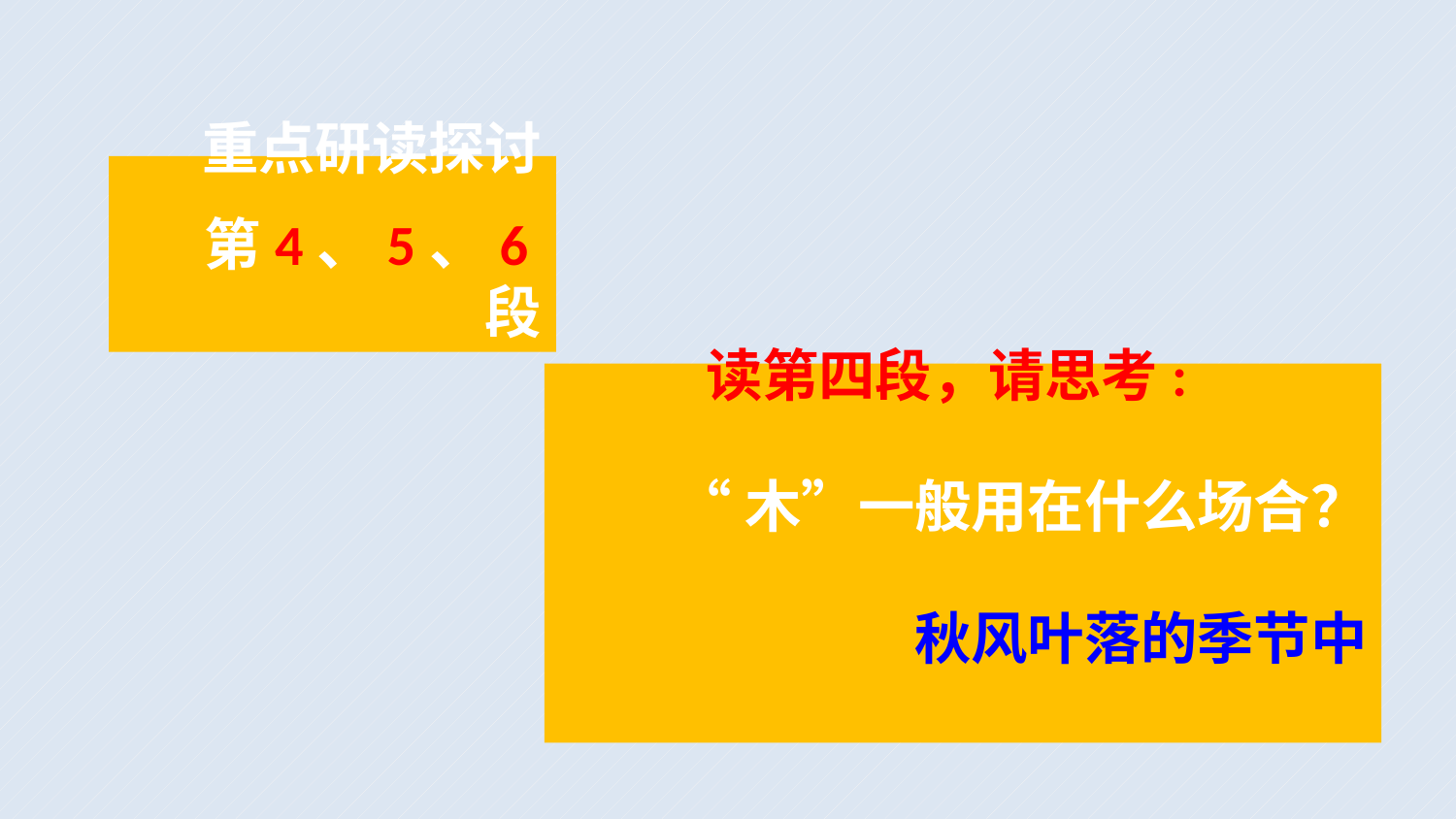

重点研读探讨
 第4、5、6段
    读第四段，请思考:

   “木”一般用在什么场合？

    秋风叶落的季节中